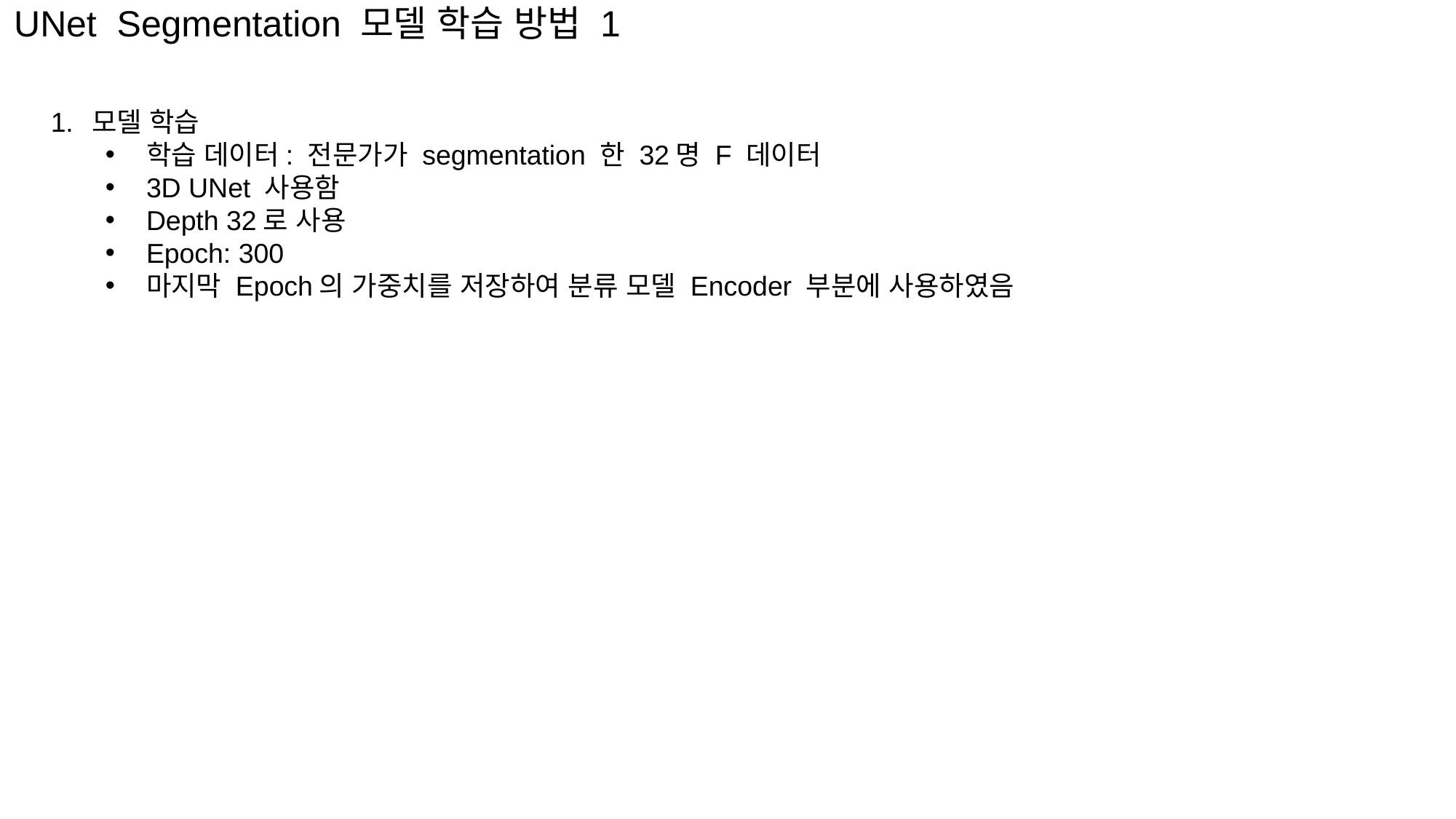

UNet  Segmentation 모델 학습 방법 1
모델 학습
학습 데이터: 전문가가 segmentation 한 32명 F 데이터
3D UNet 사용함
Depth 32로 사용
Epoch: 300
마지막 Epoch의 가중치를 저장하여 분류 모델 Encoder 부분에 사용하였음